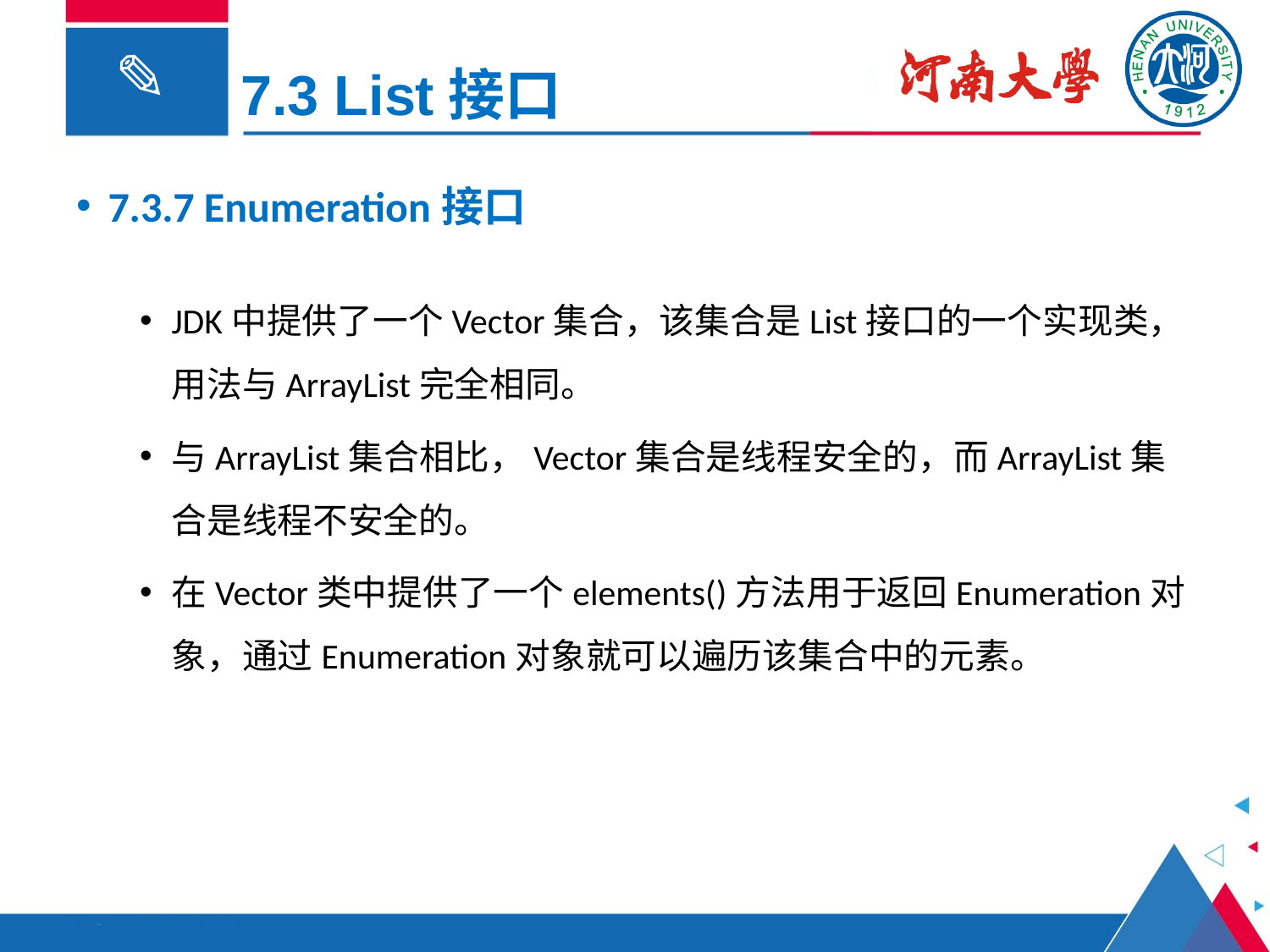

7.3 List接口
7.3.7 Enumeration接口

JDK中提供了一个Vector集合，该集合是List接口的一个实现类，用法与ArrayList完全相同。
与ArrayList集合相比，Vector集合是线程安全的，而ArrayList集合是线程不安全的。
在Vector类中提供了一个elements()方法用于返回Enumeration对象，通过Enumeration对象就可以遍历该集合中的元素。